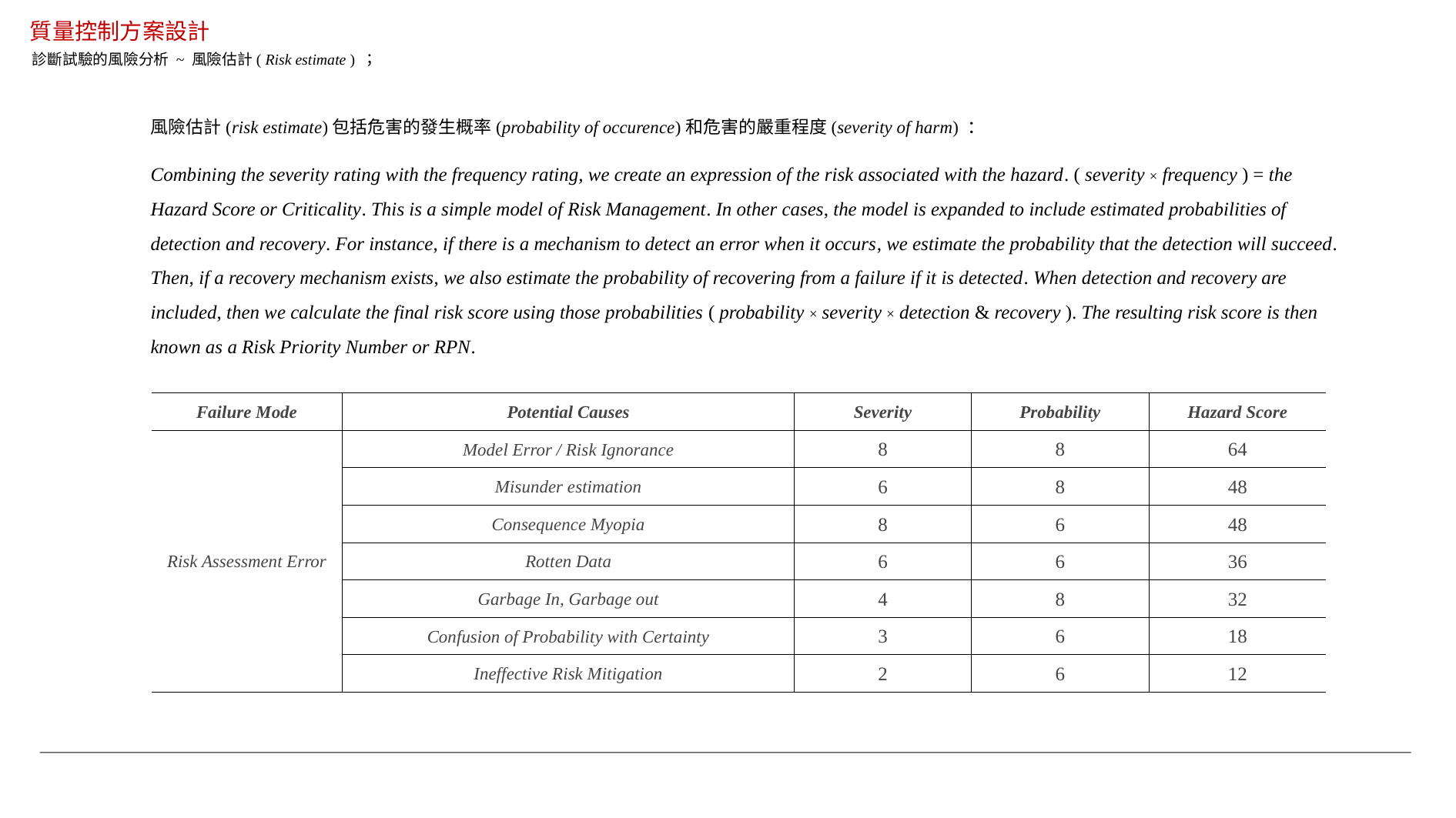

質量控制方案設計
診斷試驗的風險分析 ~ 風險估計( Risk estimate ) ；
風險估計(risk estimate)包括危害的發生概率(probability of occurence)和危害的嚴重程度(severity of harm) ：
Combining the severity rating with the frequency rating, we create an expression of the risk associated with the hazard. ( severity × frequency ) = the Hazard Score or Criticality. This is a simple model of Risk Management. In other cases, the model is expanded to include estimated probabilities of detection and recovery. For instance, if there is a mechanism to detect an error when it occurs, we estimate the probability that the detection will succeed. Then, if a recovery mechanism exists, we also estimate the probability of recovering from a failure if it is detected. When detection and recovery are included, then we calculate the final risk score using those probabilities ( probability × severity × detection & recovery ). The resulting risk score is then known as a Risk Priority Number or RPN.
| Failure Mode | Potential Causes | Severity | Probability | Hazard Score |
| --- | --- | --- | --- | --- |
| Risk Assessment Error | Model Error / Risk Ignorance | 8 | 8 | 64 |
|  | Misunder estimation | 6 | 8 | 48 |
|  | Consequence Myopia | 8 | 6 | 48 |
|  | Rotten Data | 6 | 6 | 36 |
|  | Garbage In, Garbage out | 4 | 8 | 32 |
|  | Confusion of Probability with Certainty | 3 | 6 | 18 |
|  | Ineffective Risk Mitigation | 2 | 6 | 12 |